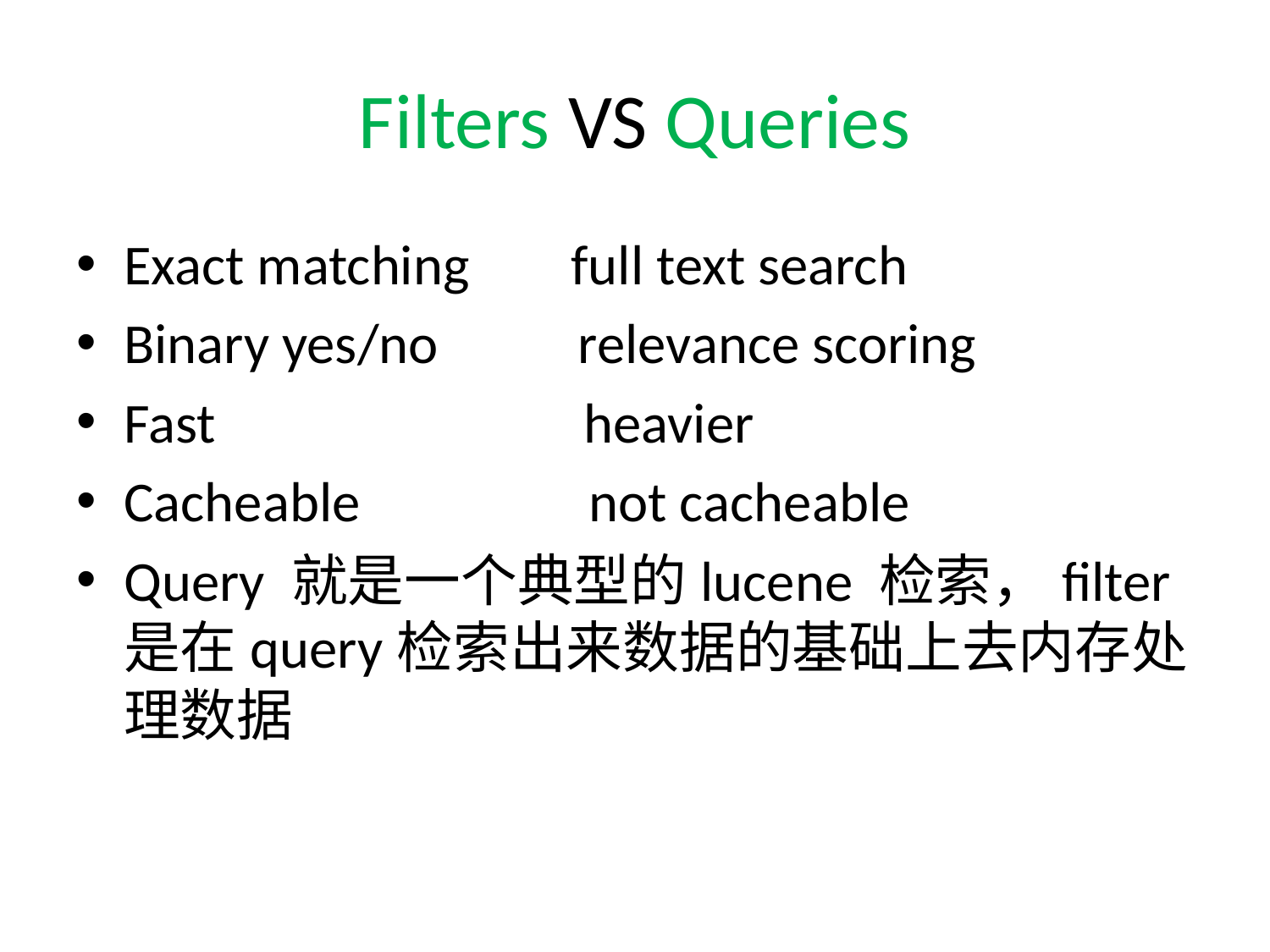

# Filters VS Queries
Exact matching        full text search
Binary yes/no           relevance scoring
Fast                             heavier
Cacheable                  not cacheable
Query 就是一个典型的lucene 检索，filter是在query检索出来数据的基础上去内存处理数据